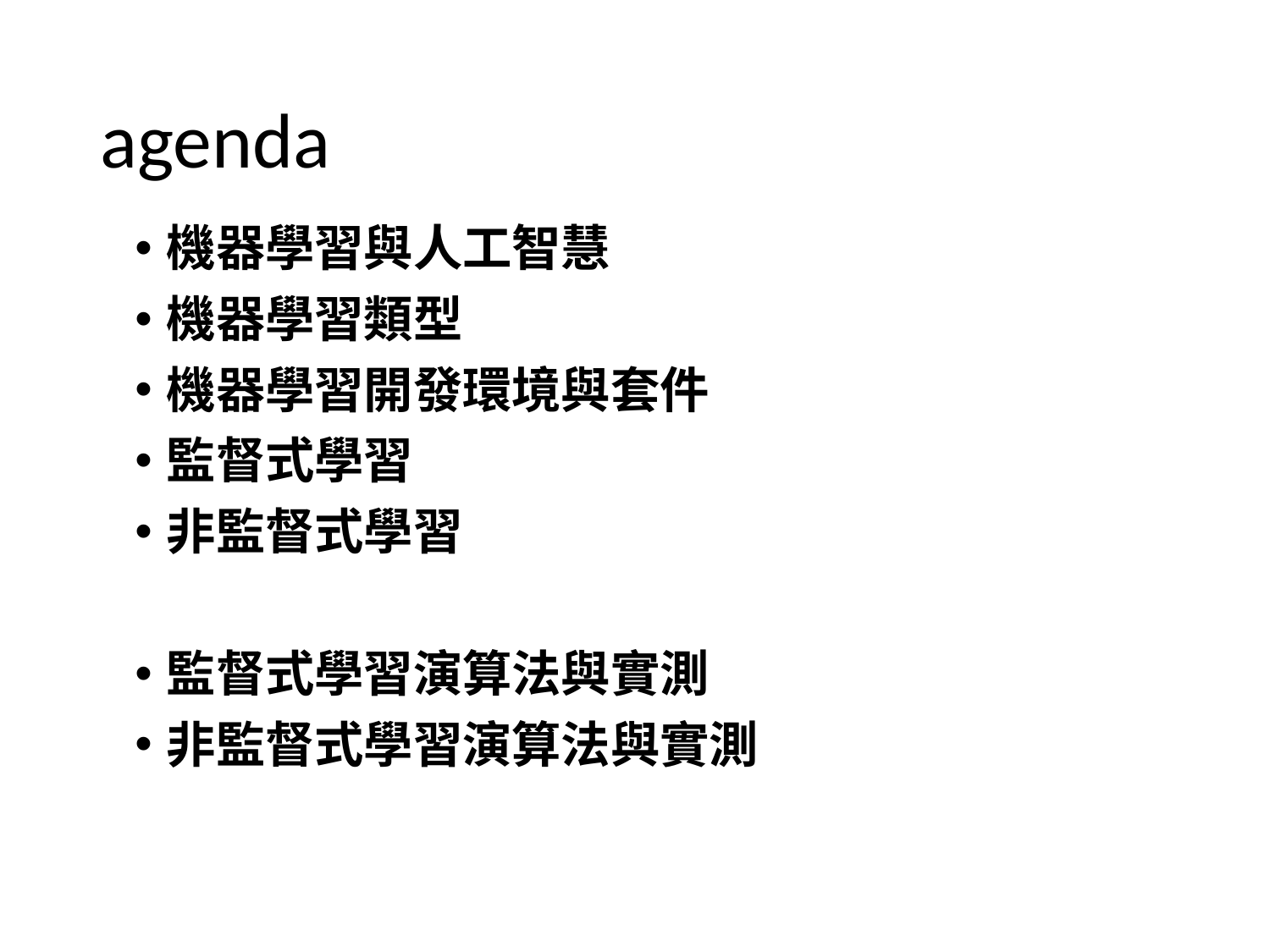

# agenda
機器學習與人工智慧
機器學習類型
機器學習開發環境與套件
監督式學習
非監督式學習

監督式學習演算法與實測
非監督式學習演算法與實測